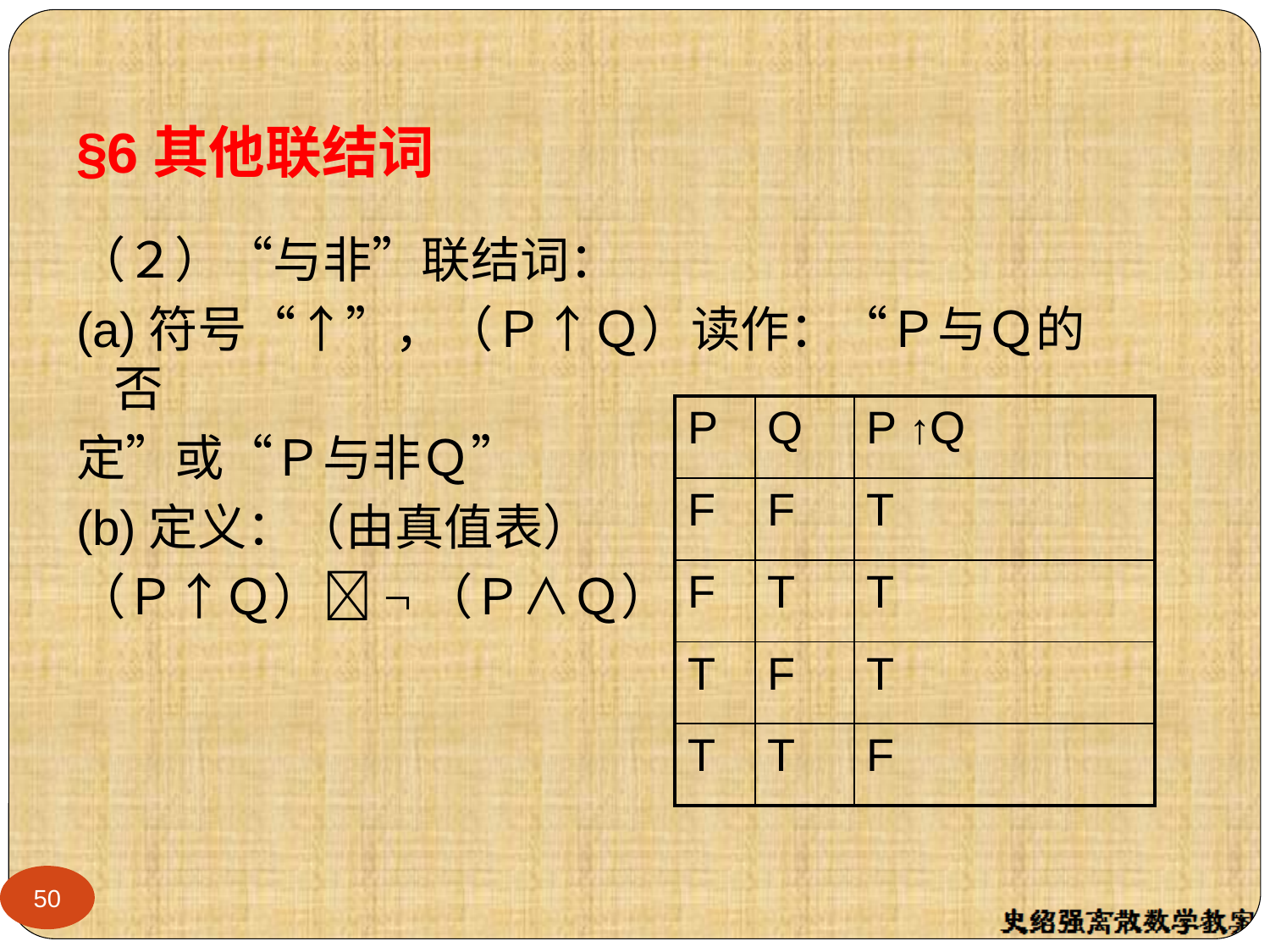

§6其他联结词
（２）“与非”联结词：
(a)符号“↑”，（Ｐ↑Ｑ）读作：“Ｐ与Ｑ的否
定”或“Ｐ与非Ｑ”
(b)定义：（由真值表）
（Ｐ↑Ｑ）⇔¬（Ｐ∧Ｑ）

| P | Q | P ↑Q |
| --- | --- | --- |
| F | F | T |
| F | T | T |
| T | F | T |
| T | T | F |

50